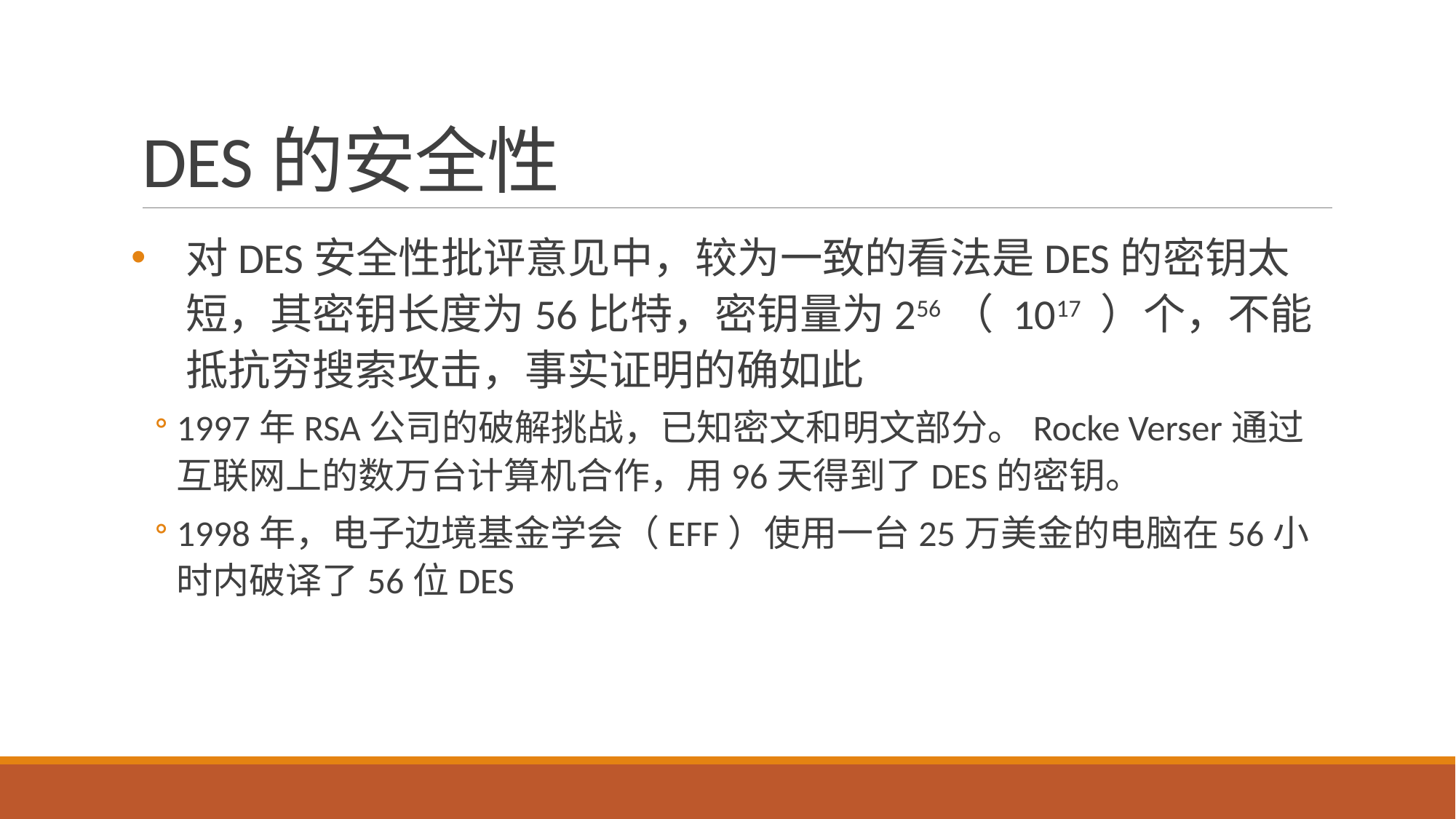

# DES的安全性
对DES安全性批评意见中，较为一致的看法是DES的密钥太短，其密钥长度为56比特，密钥量为256（ 1017 ）个，不能抵抗穷搜索攻击，事实证明的确如此
1997年RSA公司的破解挑战，已知密文和明文部分。Rocke Verser通过互联网上的数万台计算机合作，用96天得到了DES的密钥。
1998年，电子边境基金学会（EFF）使用一台25万美金的电脑在56小时内破译了56位DES